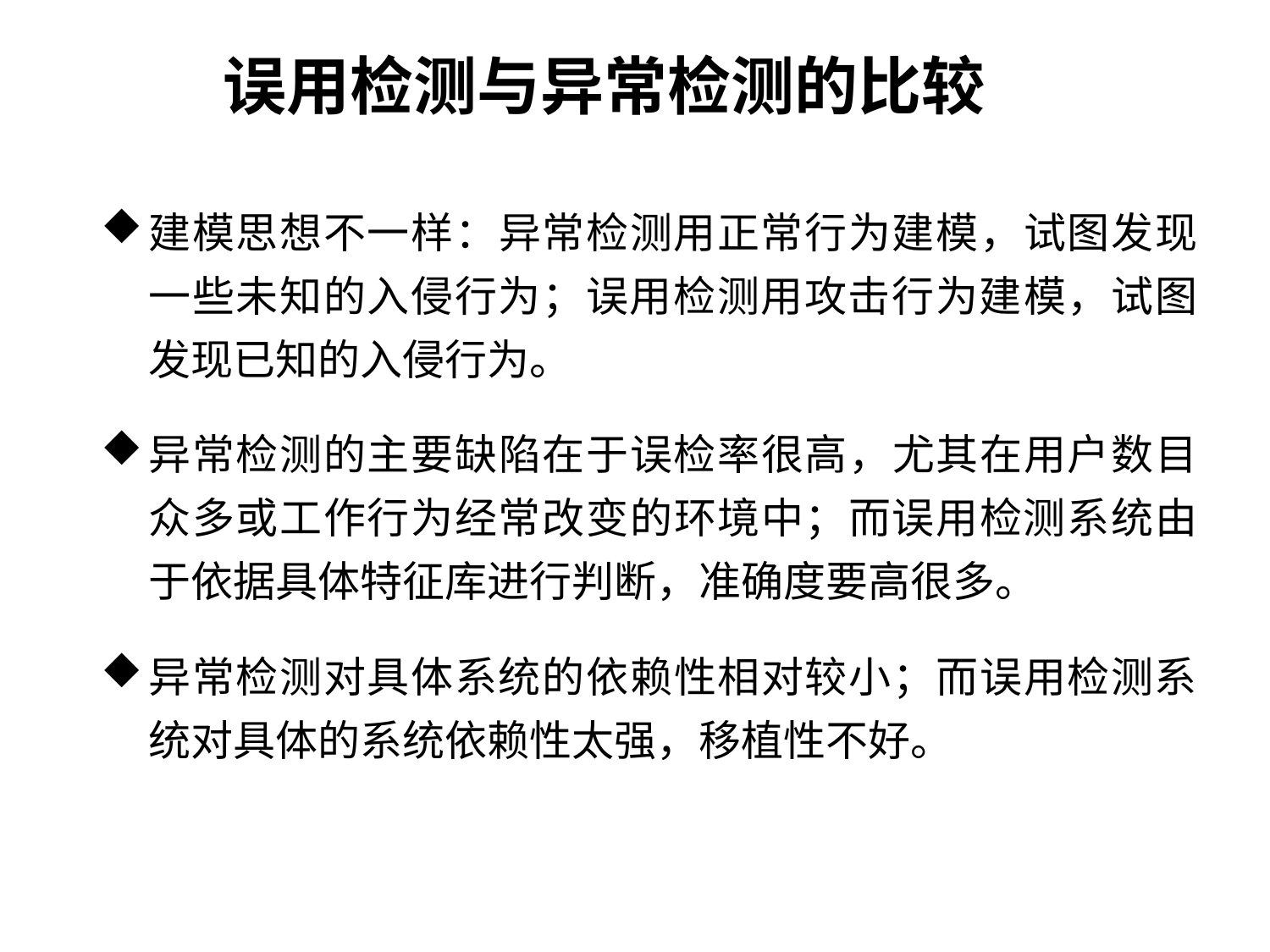

# 误用检测与异常检测的比较
建模思想不一样：异常检测用正常行为建模，试图发现一些未知的入侵行为；误用检测用攻击行为建模，试图发现已知的入侵行为。
异常检测的主要缺陷在于误检率很高，尤其在用户数目众多或工作行为经常改变的环境中；而误用检测系统由于依据具体特征库进行判断，准确度要高很多。
异常检测对具体系统的依赖性相对较小；而误用检测系统对具体的系统依赖性太强，移植性不好。